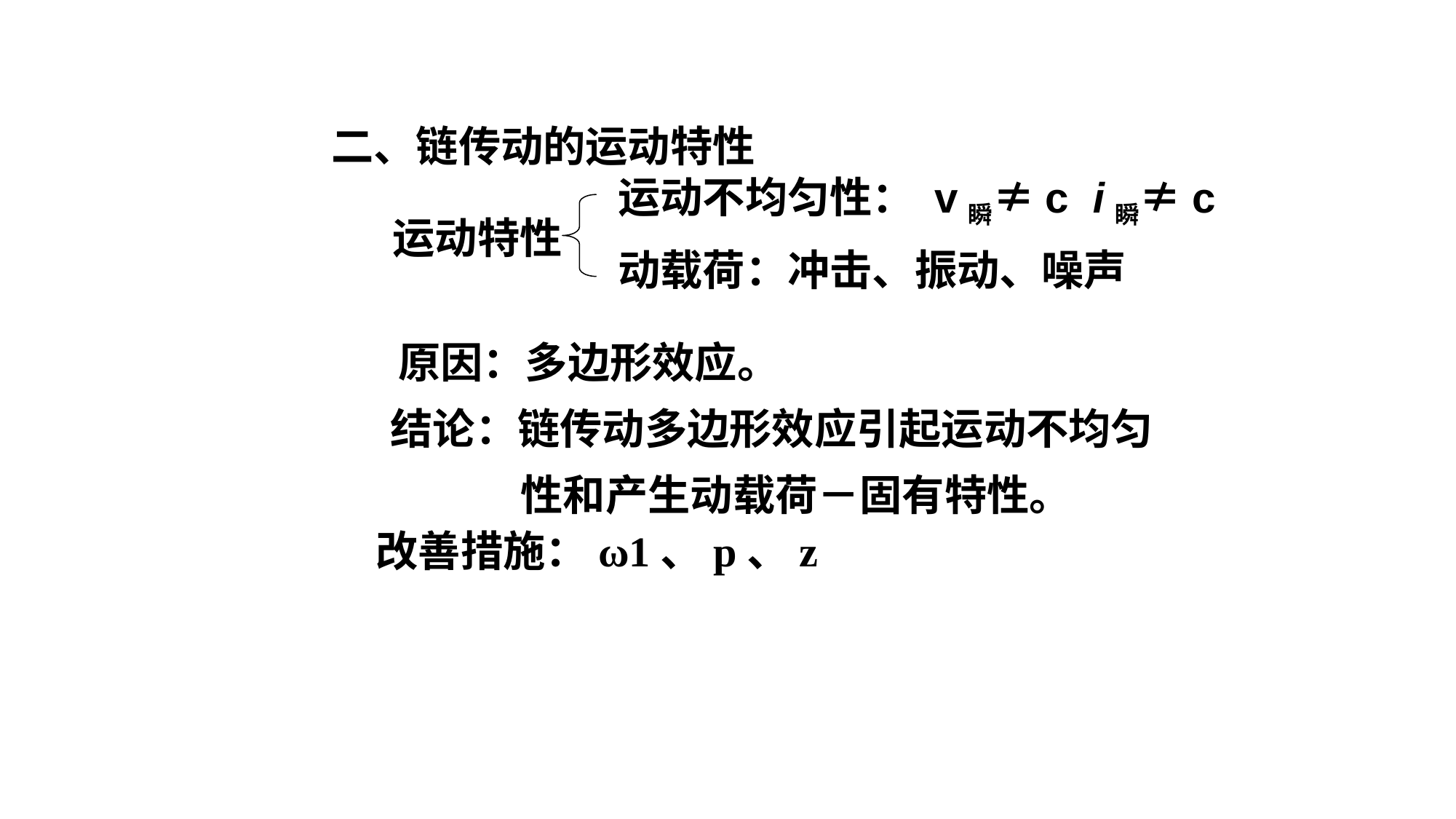

二、链传动的运动特性
运动不均匀性： v瞬≠c  i瞬≠c

     运动特性
动载荷：冲击、振动、噪声
  原因：多边形效应。
结论：链传动多边形效应引起运动不均匀
    性和产生动载荷－固有特性。

改善措施：ω1、p、z